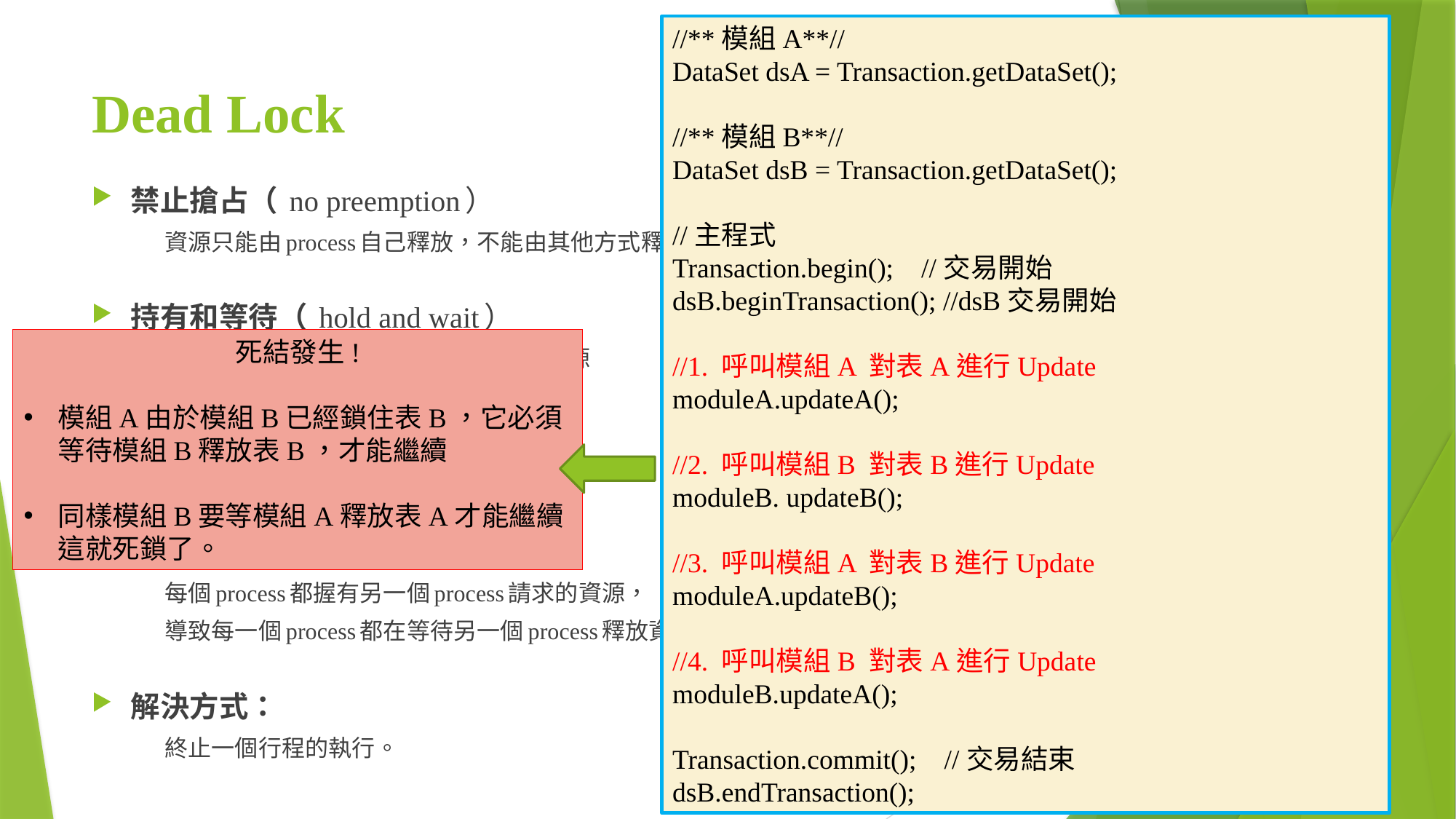

//**模組A**//
DataSet dsA = Transaction.getDataSet();    
//**模組B**//
DataSet dsB = Transaction.getDataSet();
//主程式
Transaction.begin();    //交易開始
dsB.beginTransaction(); //dsB交易開始
//1. 呼叫模組A 對表A進行Update
moduleA.updateA();
//2. 呼叫模組B 對表B進行Update
moduleB. updateB();

//3. 呼叫模組A 對表B進行Update
moduleA.updateB();

//4. 呼叫模組B 對表A進行Update
moduleB.updateA();
Transaction.commit();    //交易結束
dsB.endTransaction();
# Dead Lock
禁止搶占（ no preemption）
	資源只能由process自己釋放，不能由其他方式釋放

持有和等待（ hold and wait）
	process取得一個資源之後等待其他的資源

互斥 （mutual exclusion）
	一個資源一次只能被一個process所使用

迴圈等待 （circular waiting）
	每個process都握有另一個process請求的資源，
	導致每一個process都在等待另一個process釋放資源

解決方式：
	終止一個行程的執行。
死結發生!

模組A由於模組B已經鎖住表B，它必須等待模組B釋放表B，才能繼續

同樣模組B要等模組A釋放表A才能繼續這就死鎖了。

7